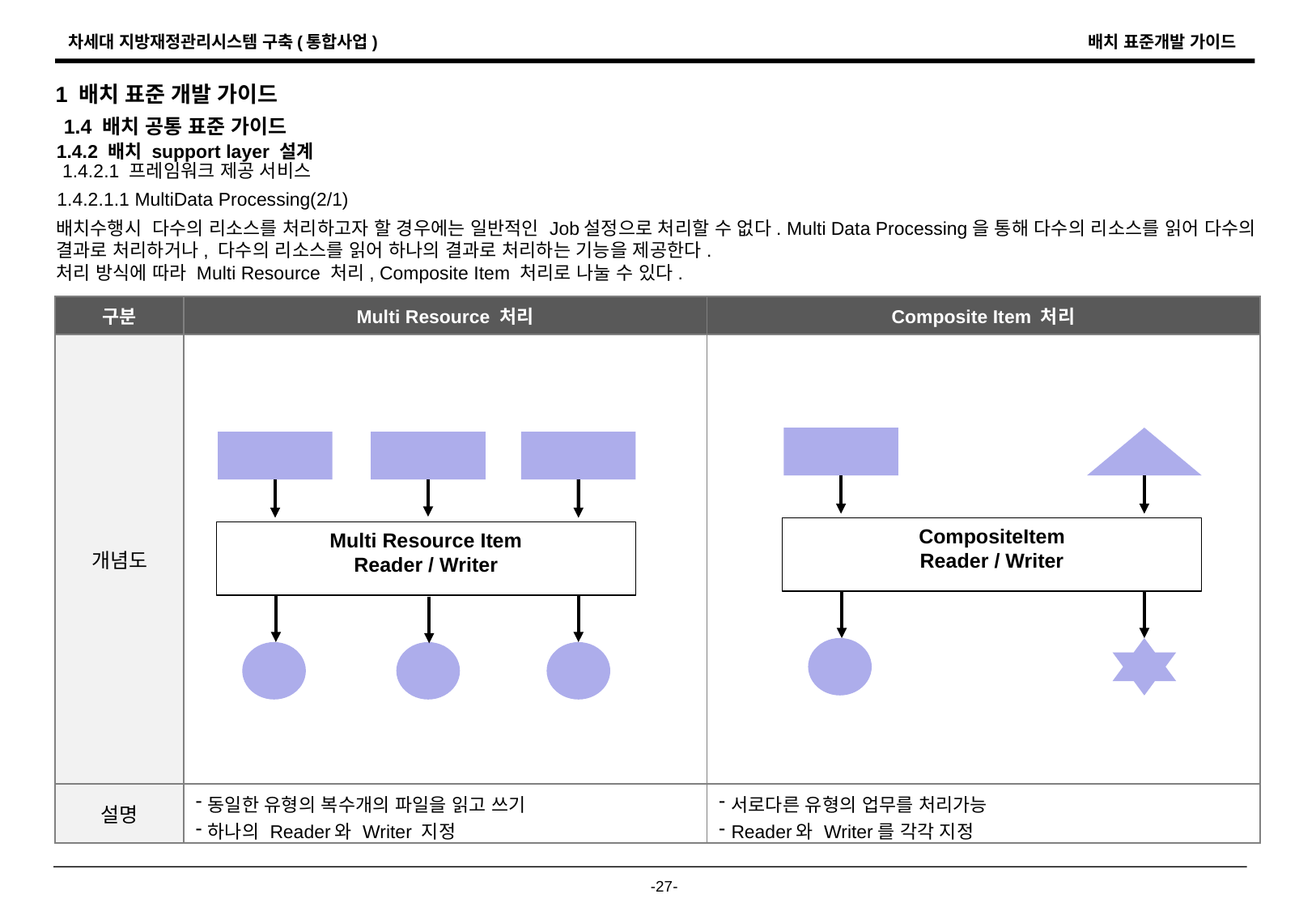

1 배치 표준 개발 가이드
1.4 배치 공통 표준 가이드
1.4.2 배치 support layer 설계
1.4.2.1 프레임워크 제공 서비스
1.4.2.1.1 MultiData Processing(2/1)
배치수행시  다수의 리소스를 처리하고자 할 경우에는 일반적인 Job설정으로 처리할 수 없다. Multi Data Processing을 통해 다수의 리소스를 읽어 다수의 결과로 처리하거나, 다수의 리소스를 읽어 하나의 결과로 처리하는 기능을 제공한다.
처리 방식에 따라 Multi Resource 처리, Composite Item 처리로 나눌 수 있다.
| 구분 | Multi Resource 처리 | Composite Item 처리 |
| --- | --- | --- |
| 개념도 |  |  |
| 설명 | 동일한 유형의 복수개의 파일을 읽고 쓰기 하나의 Reader와 Writer 지정 | 서로다른 유형의 업무를 처리가능 Reader와 Writer를 각각 지정 |

CompositeItem
Reader / Writer
Multi Resource Item
Reader / Writer